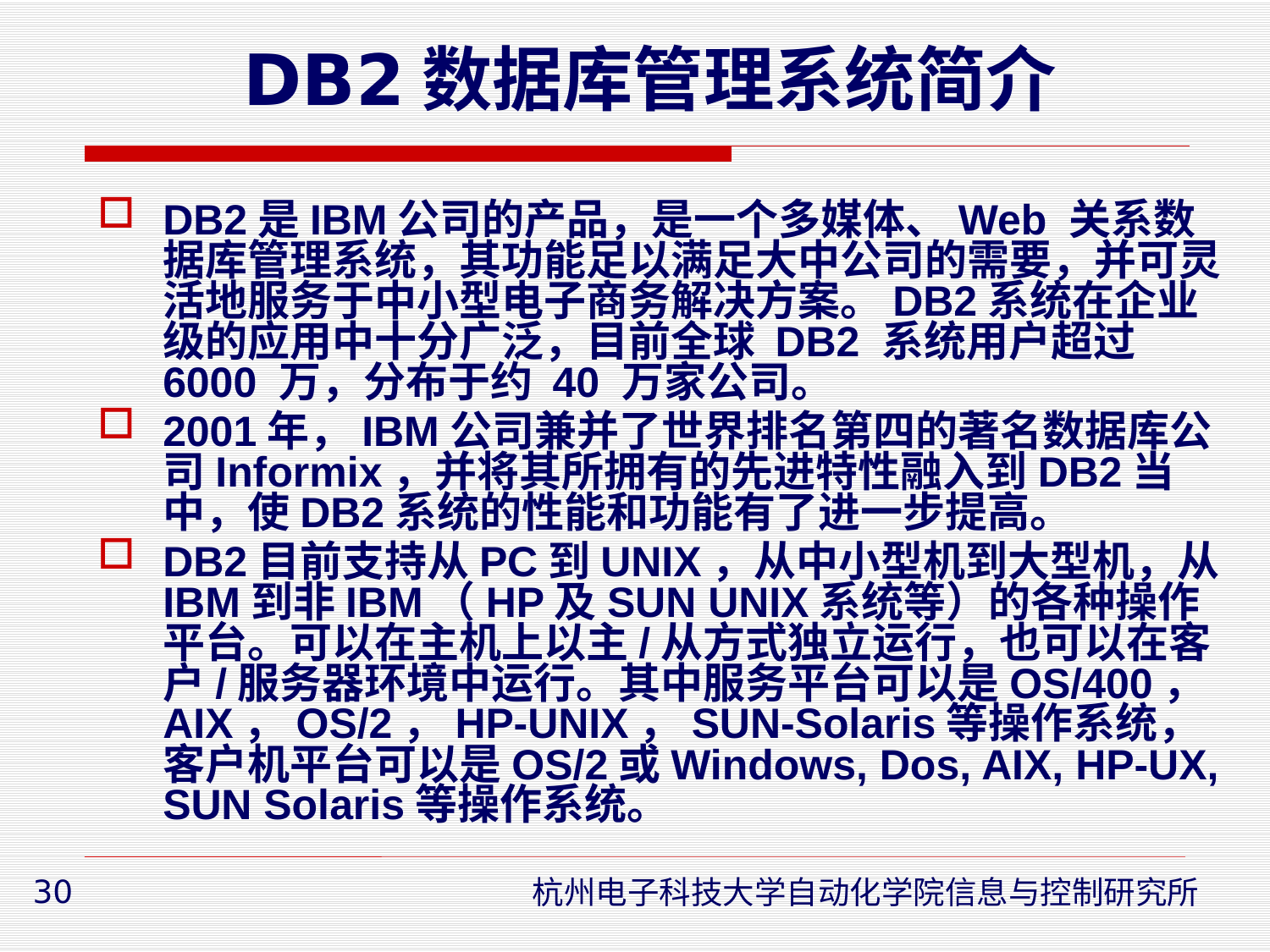

# DB2数据库管理系统简介
DB2是IBM公司的产品，是一个多媒体、Web 关系数据库管理系统，其功能足以满足大中公司的需要，并可灵活地服务于中小型电子商务解决方案。DB2系统在企业级的应用中十分广泛，目前全球 DB2 系统用户超过 6000 万，分布于约 40 万家公司。
2001年，IBM公司兼并了世界排名第四的著名数据库公司Informix，并将其所拥有的先进特性融入到DB2当中，使DB2系统的性能和功能有了进一步提高。
DB2目前支持从PC到UNIX，从中小型机到大型机，从IBM到非IBM（HP及SUN UNIX系统等）的各种操作平台。可以在主机上以主/从方式独立运行，也可以在客户/服务器环境中运行。其中服务平台可以是OS/400，AIX，OS/2，HP-UNIX，SUN-Solaris等操作系统，客户机平台可以是OS/2或Windows, Dos, AIX, HP-UX, SUN Solaris等操作系统。